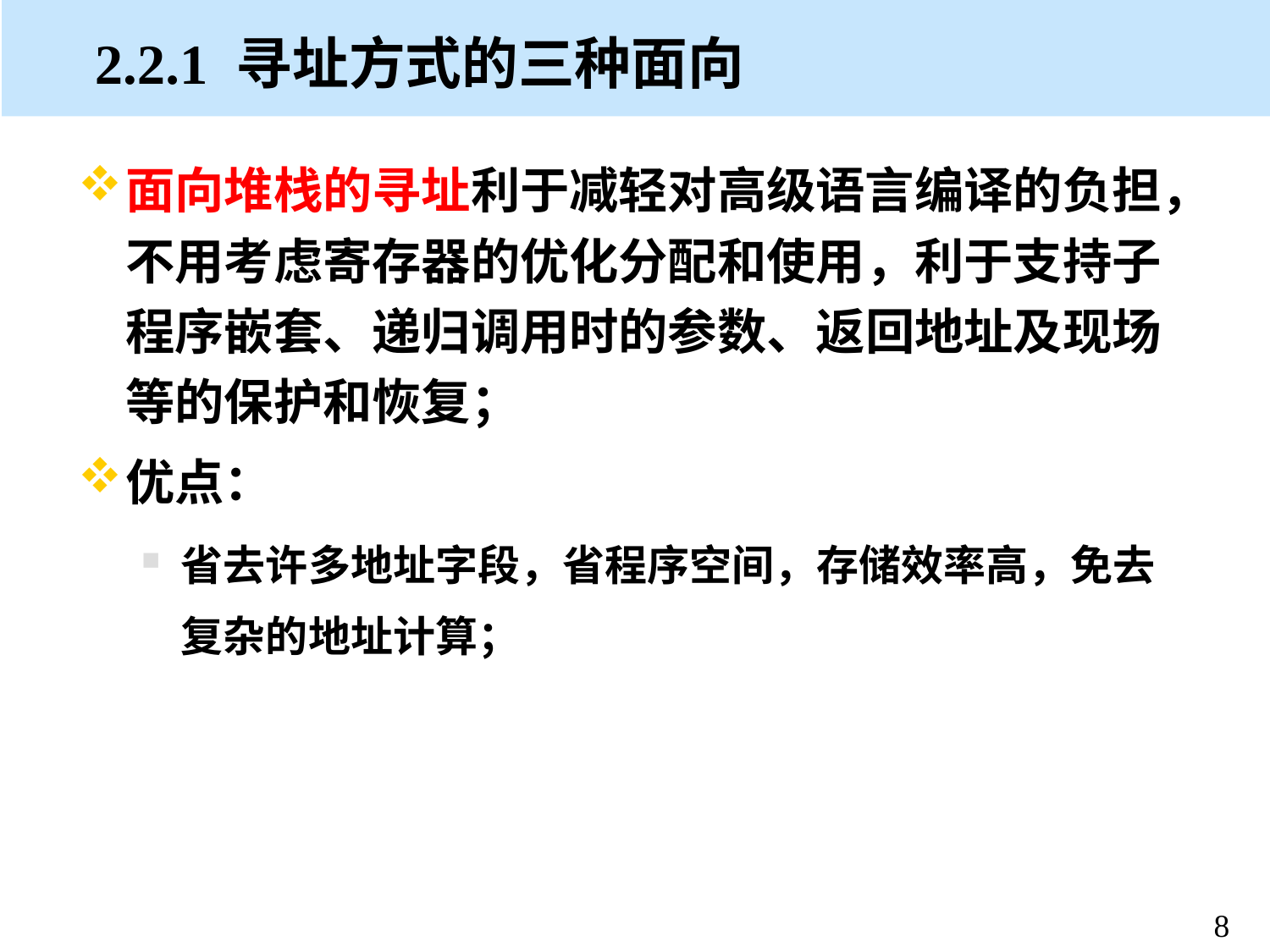

# 2.2.1 寻址方式的三种面向
面向堆栈的寻址利于减轻对高级语言编译的负担，不用考虑寄存器的优化分配和使用，利于支持子程序嵌套、递归调用时的参数、返回地址及现场等的保护和恢复；
优点：
省去许多地址字段，省程序空间，存储效率高，免去复杂的地址计算；